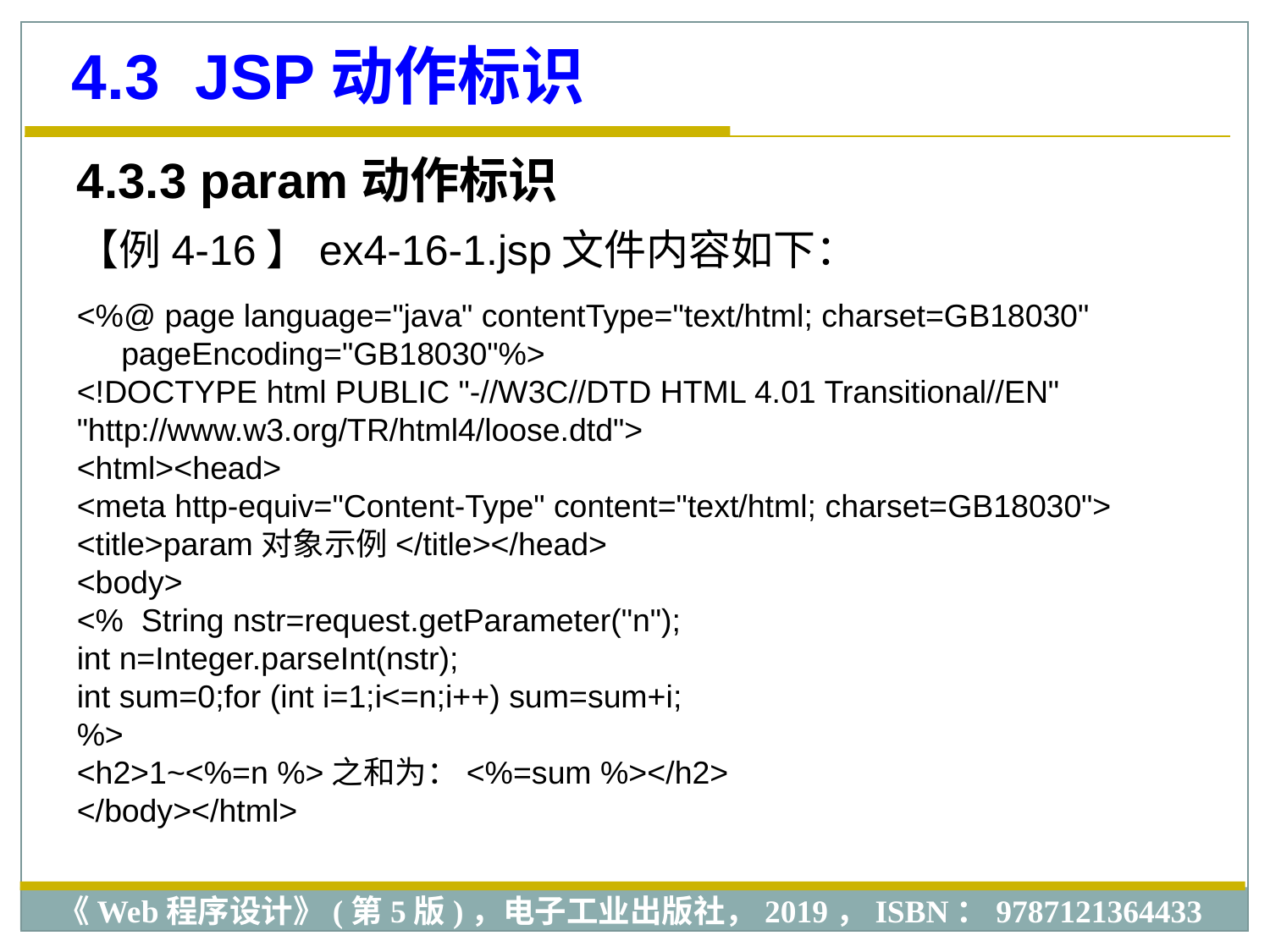

4.3  JSP动作标识
4.3.3 param动作标识
【例4-16】ex4-16-1.jsp文件内容如下：
<%@ page language="java" contentType="text/html; charset=GB18030"
     pageEncoding="GB18030"%>
<!DOCTYPE html PUBLIC "-//W3C//DTD HTML 4.01 Transitional//EN"
"http://www.w3.org/TR/html4/loose.dtd">
<html><head>
<meta http-equiv="Content-Type" content="text/html; charset=GB18030">
<title>param对象示例</title></head>
<body>
<%  String nstr=request.getParameter("n");
int n=Integer.parseInt(nstr);
int sum=0;for (int i=1;i<=n;i++) sum=sum+i;
%>
<h2>1~<%=n %>之和为：<%=sum %></h2>
</body></html>